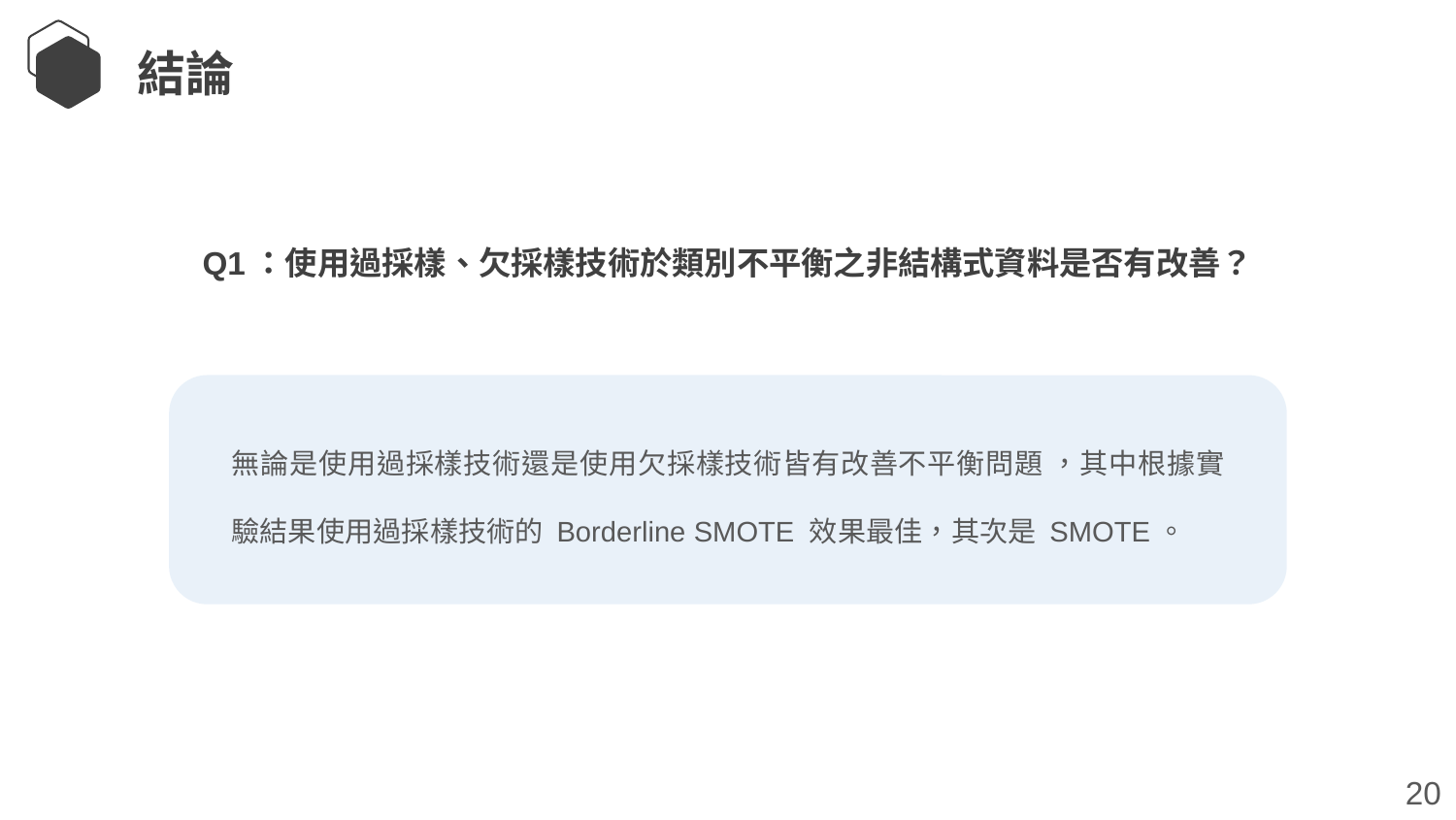

結論
Q1：使用過採樣、欠採樣技術於類別不平衡之非結構式資料是否有改善？

無論是使用過採樣技術還是使用欠採樣技術皆有改善不平衡問題 ，其中根據實驗結果使用過採樣技術的 Borderline SMOTE 效果最佳，其次是 SMOTE。
20